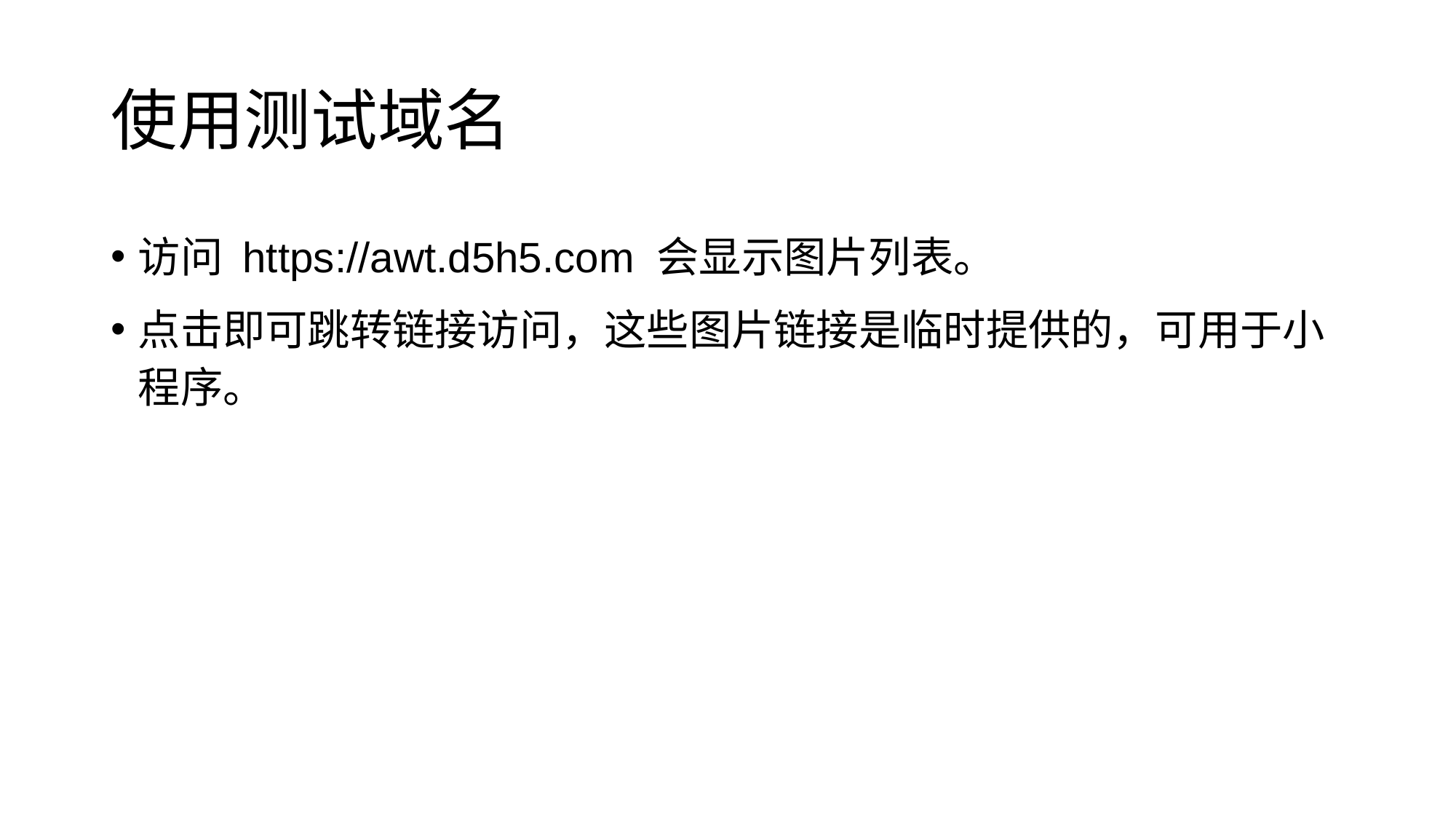

# 使用测试域名
访问 https://awt.d5h5.com 会显示图片列表。
点击即可跳转链接访问，这些图片链接是临时提供的，可用于小程序。